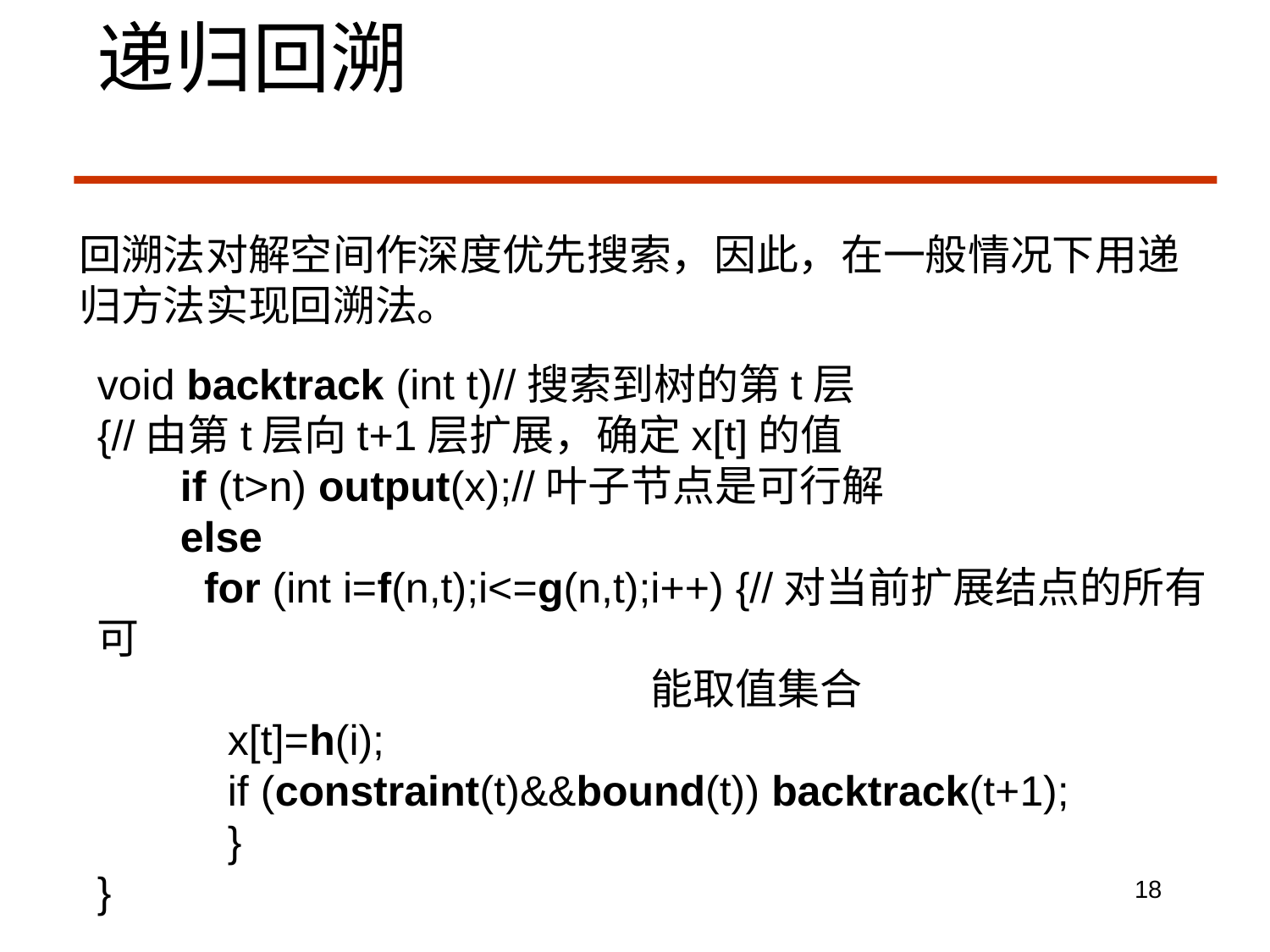

递归回溯
回溯法对解空间作深度优先搜索，因此，在一般情况下用递归方法实现回溯法。
void backtrack (int t)//搜索到树的第t层
{//由第t层向t+1层扩展，确定x[t]的值
       if (t>n) output(x);//叶子节点是可行解
       else
         for (int i=f(n,t);i<=g(n,t);i++) {//对当前扩展结点的所有可
                                                         能取值集合
           x[t]=h(i);
           if (constraint(t)&&bound(t)) backtrack(t+1);
           }
}
18